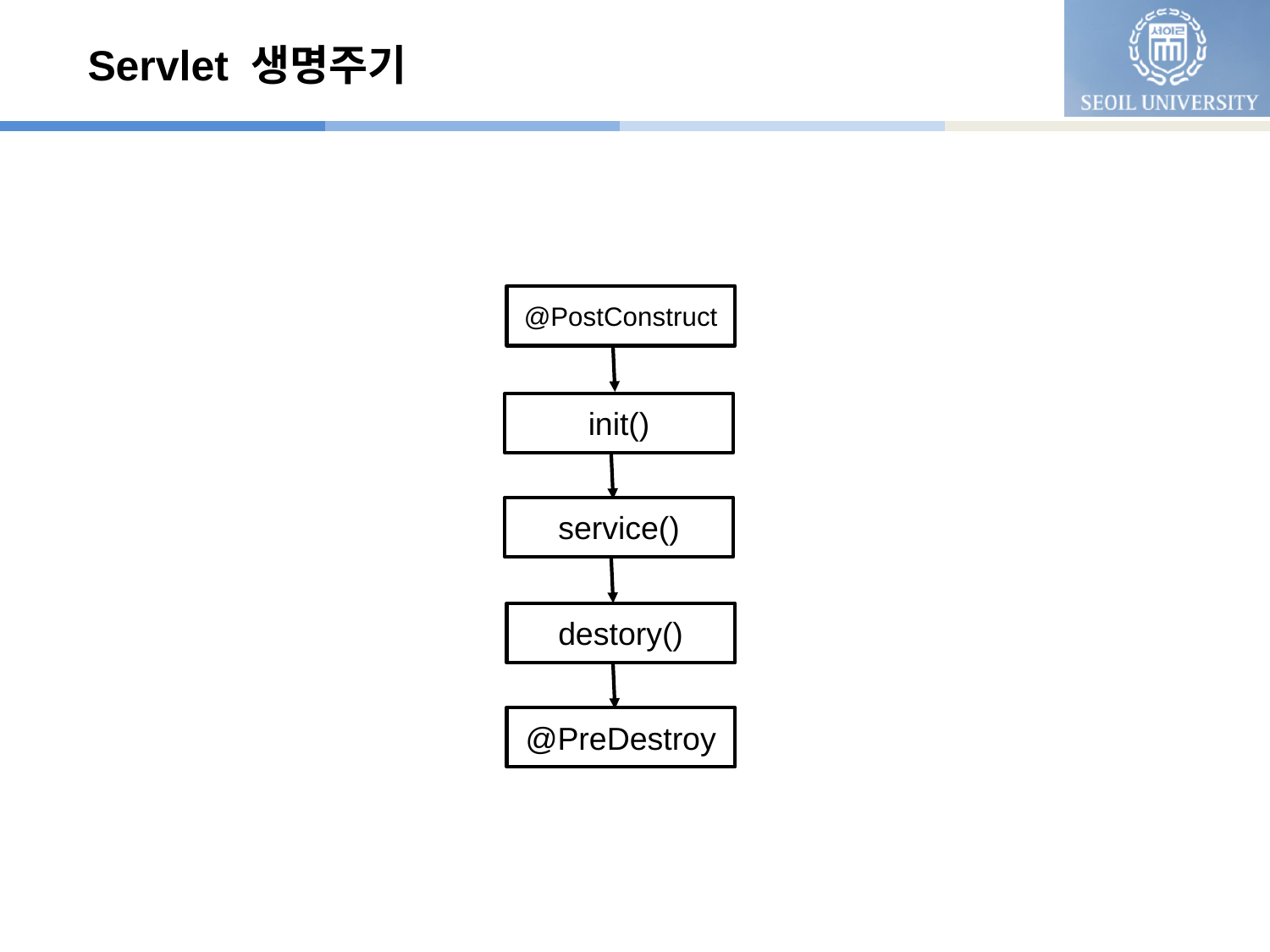

# Servlet 생명주기
@PostConstruct
init()
service()
destory()
@PreDestroy